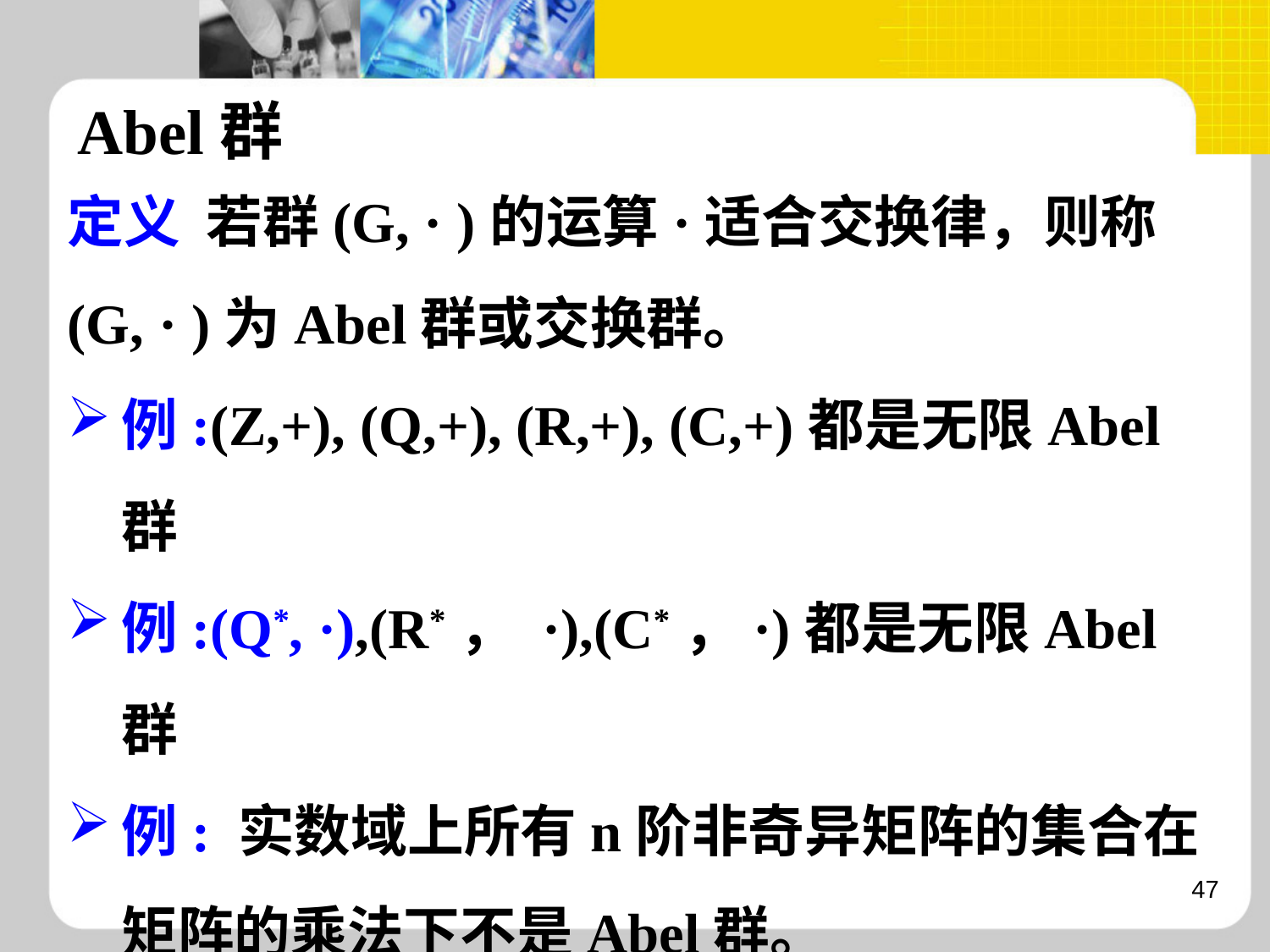

Abel群
定义  若群(G, · )的运算·适合交换律，则称(G, · )为Abel群或交换群。
例:(Z,+), (Q,+), (R,+), (C,+)都是无限Abel群
例:(Q*, ·),(R*， ·),(C*，·)都是无限Abel群
例: 实数域上所有n阶非奇异矩阵的集合在矩阵的乘法下不是Abel群。
例:元数为1、元数为2的群都是有限Abel群

47